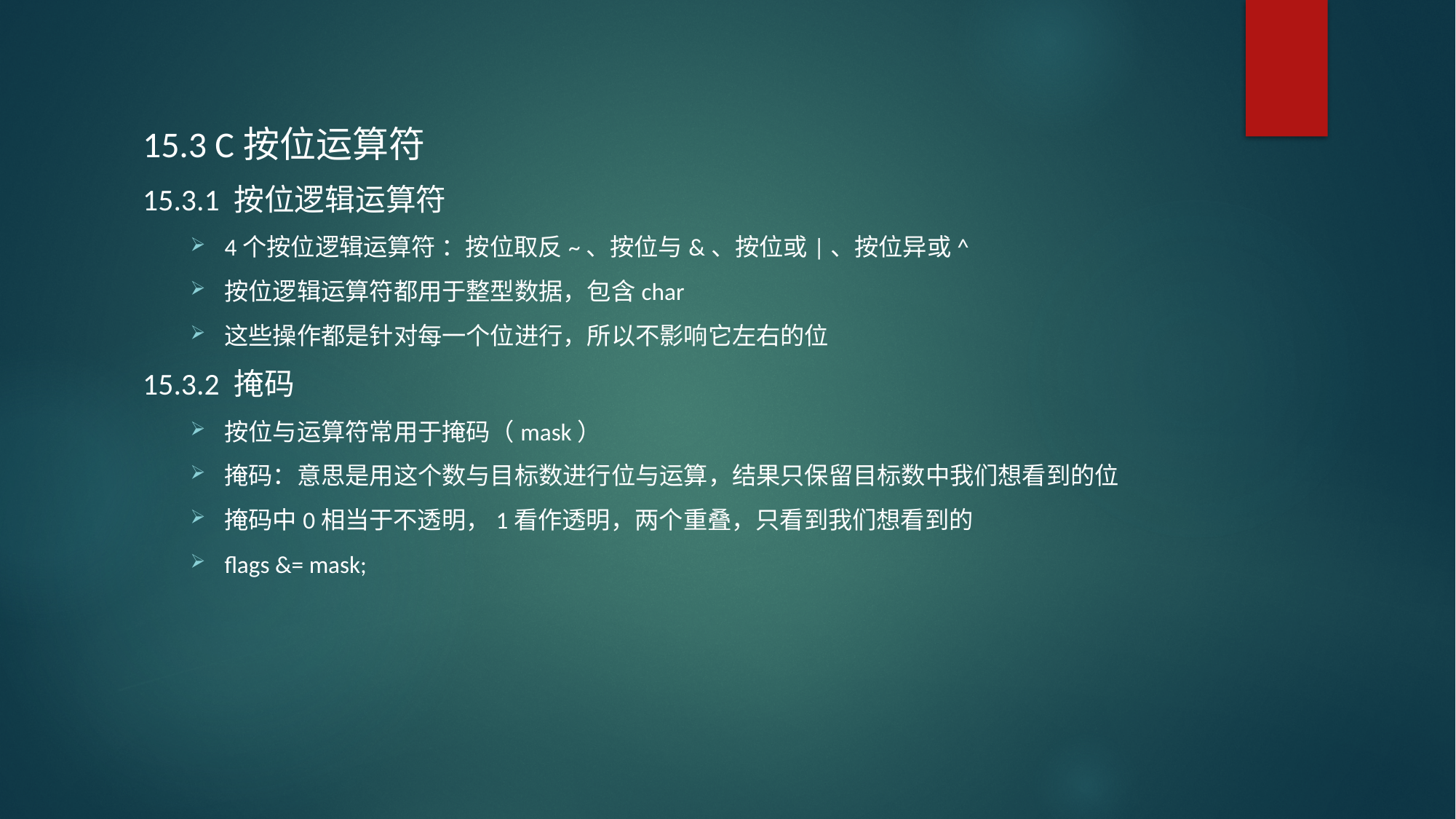

15.3 C按位运算符
15.3.1 按位逻辑运算符
4个按位逻辑运算符 ：按位取反~、按位与&、按位或|、按位异或^
按位逻辑运算符都用于整型数据，包含char
这些操作都是针对每一个位进行，所以不影响它左右的位
15.3.2 掩码
按位与运算符常用于掩码（mask）
掩码：意思是用这个数与目标数进行位与运算，结果只保留目标数中我们想看到的位
掩码中0相当于不透明，1看作透明，两个重叠，只看到我们想看到的
flags &= mask;